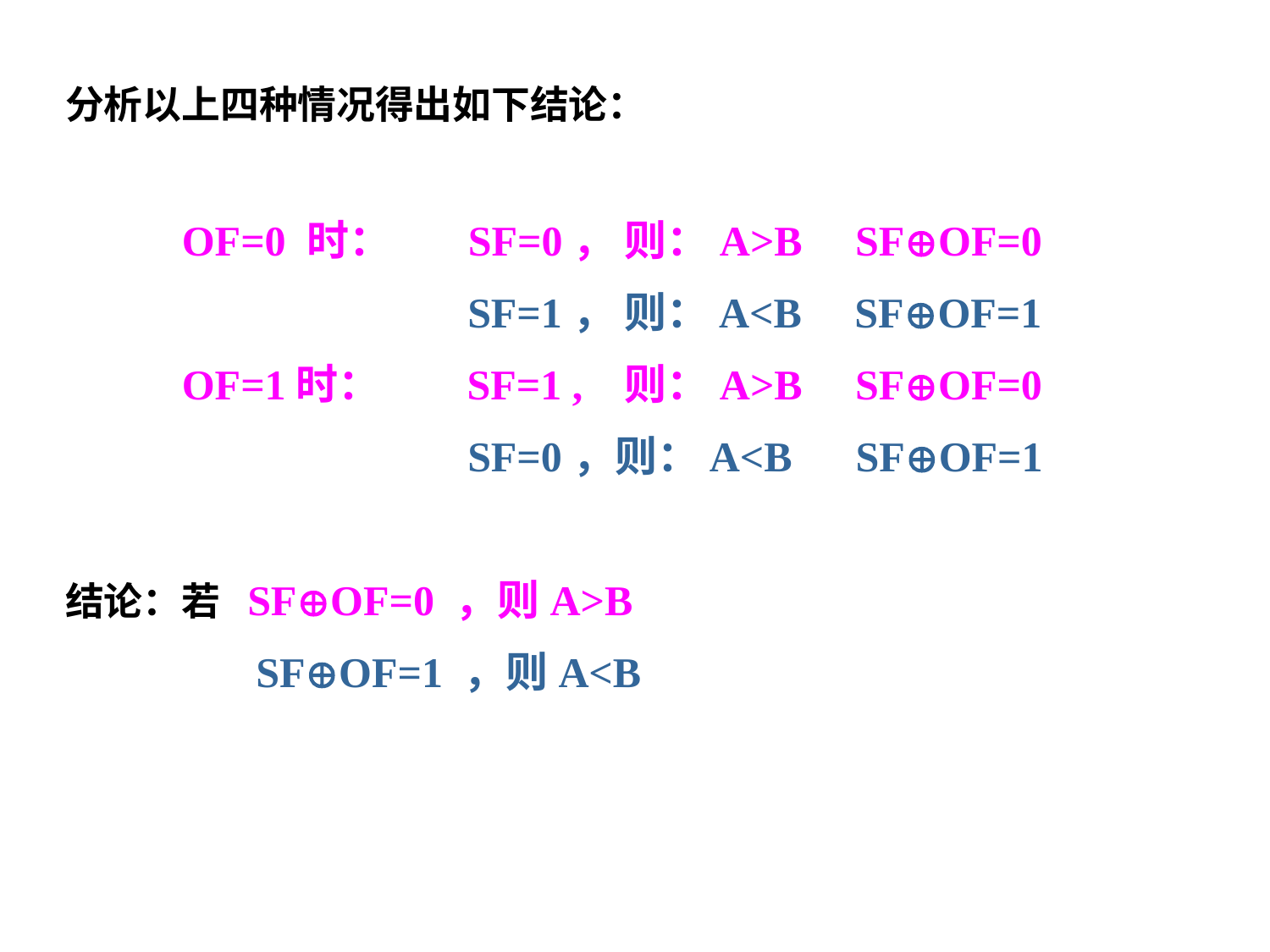

分析以上四种情况得出如下结论：

           OF=0 时：       SF=0， 则：A>B     SF⊕OF=0
		 	  SF=1， 则：A<B     SF⊕OF=1
           OF=1时：        SF=1 ,   则：A>B     SF⊕OF=0
		 	  SF=0，则：A<B      SF⊕OF=1

结论：若  SF⊕OF=0 ，则A>B
	      SF⊕OF=1 ，则A<B